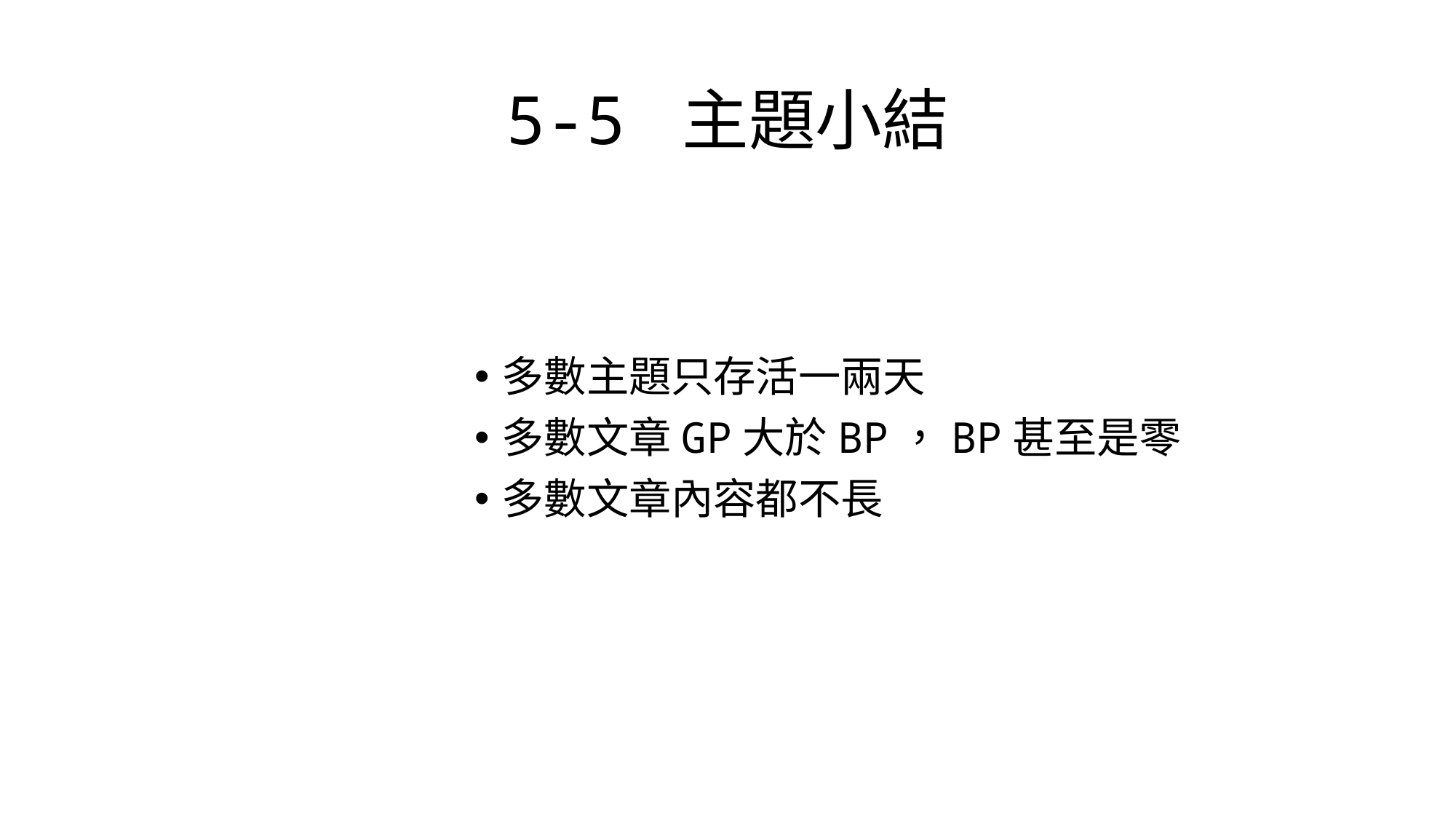

# 5-5 主題小結
多數主題只存活一兩天
多數文章GP大於BP，BP甚至是零
多數文章內容都不長